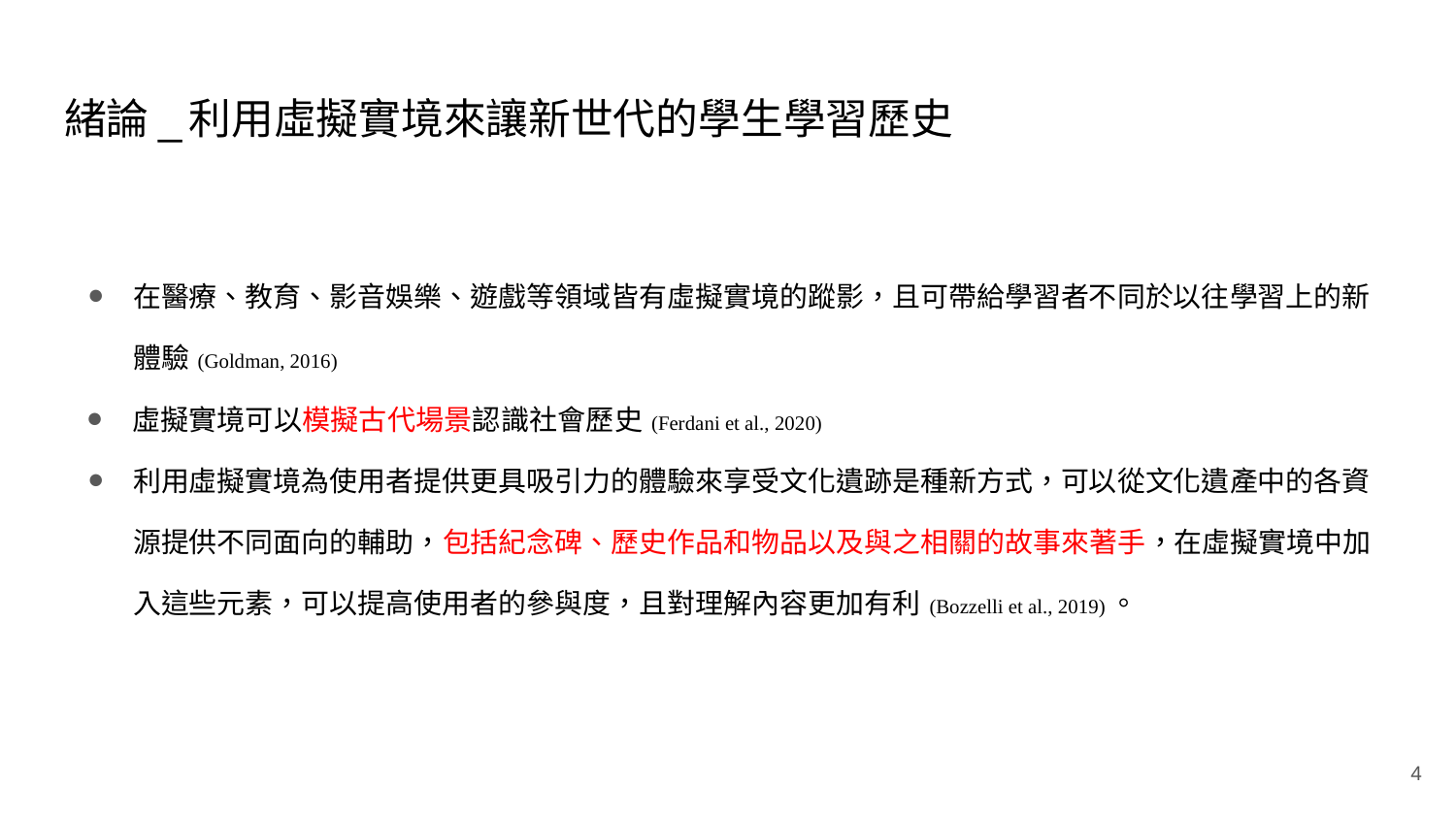

# 緒論_利用虛擬實境來讓新世代的學生學習歷史

在醫療、教育、影音娛樂、遊戲等領域皆有虛擬實境的蹤影，且可帶給學習者不同於以往學習上的新體驗(Goldman, 2016)
虛擬實境可以模擬古代場景認識社會歷史(Ferdani et al., 2020)
利用虛擬實境為使用者提供更具吸引力的體驗來享受文化遺跡是種新方式，可以從文化遺產中的各資源提供不同面向的輔助，包括紀念碑、歷史作品和物品以及與之相關的故事來著手，在虛擬實境中加入這些元素，可以提高使用者的參與度，且對理解內容更加有利(Bozzelli et al., 2019)。
4